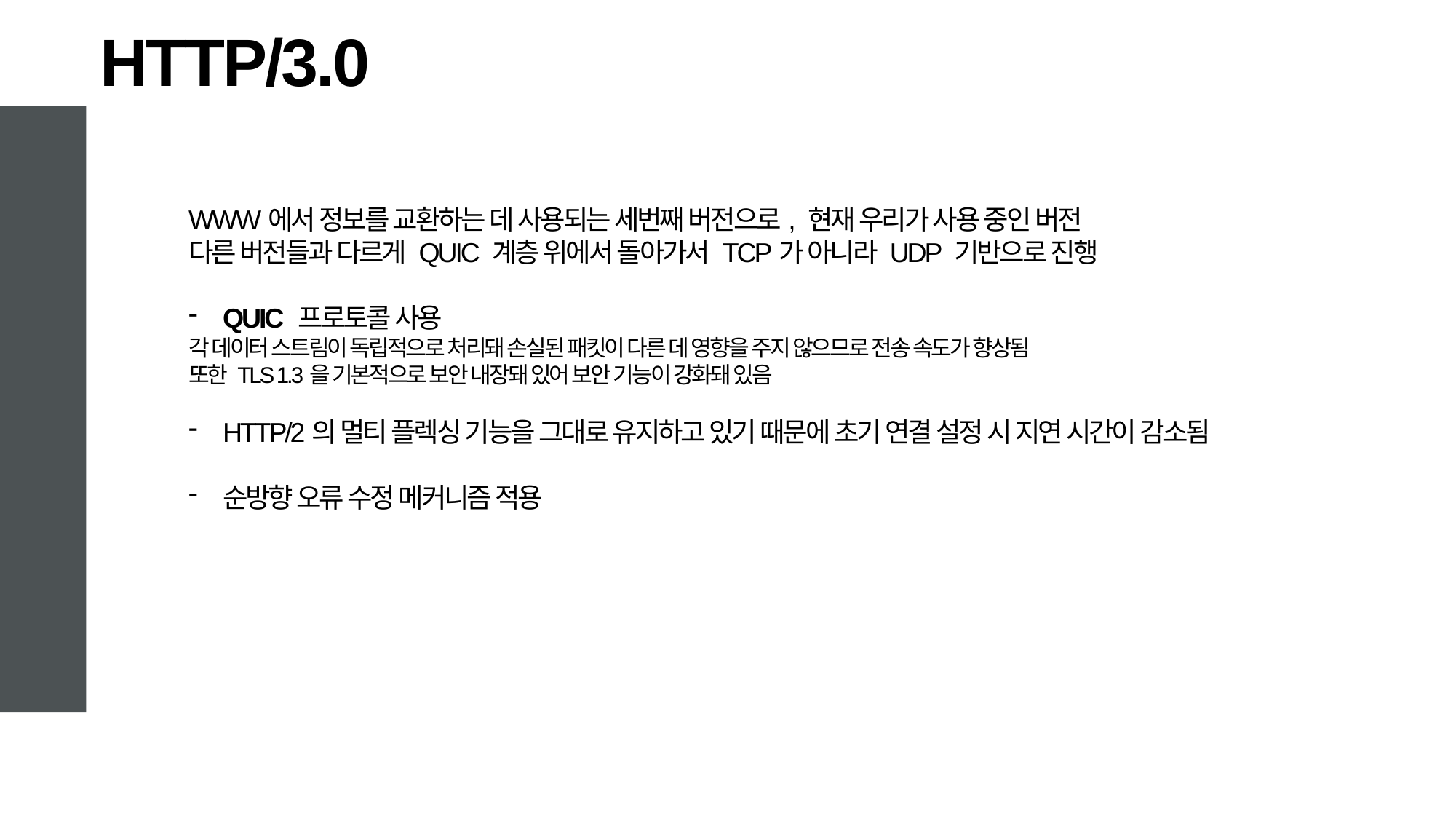

# HTTP/3.0

WWW에서 정보를 교환하는 데 사용되는 세번째 버전으로, 현재 우리가 사용 중인 버전
다른 버전들과 다르게 QUIC 계층 위에서 돌아가서 TCP가 아니라 UDP 기반으로 진행

QUIC 프로토콜 사용
각 데이터 스트림이 독립적으로 처리돼 손실된 패킷이 다른 데 영향을 주지 않으므로 전송 속도가 향상됨
또한 TLS 1.3을 기본적으로 보안 내장돼 있어 보안 기능이 강화돼 있음

HTTP/2의 멀티 플렉싱 기능을 그대로 유지하고 있기 때문에 초기 연결 설정 시 지연 시간이 감소됨

순방향 오류 수정 메커니즘 적용